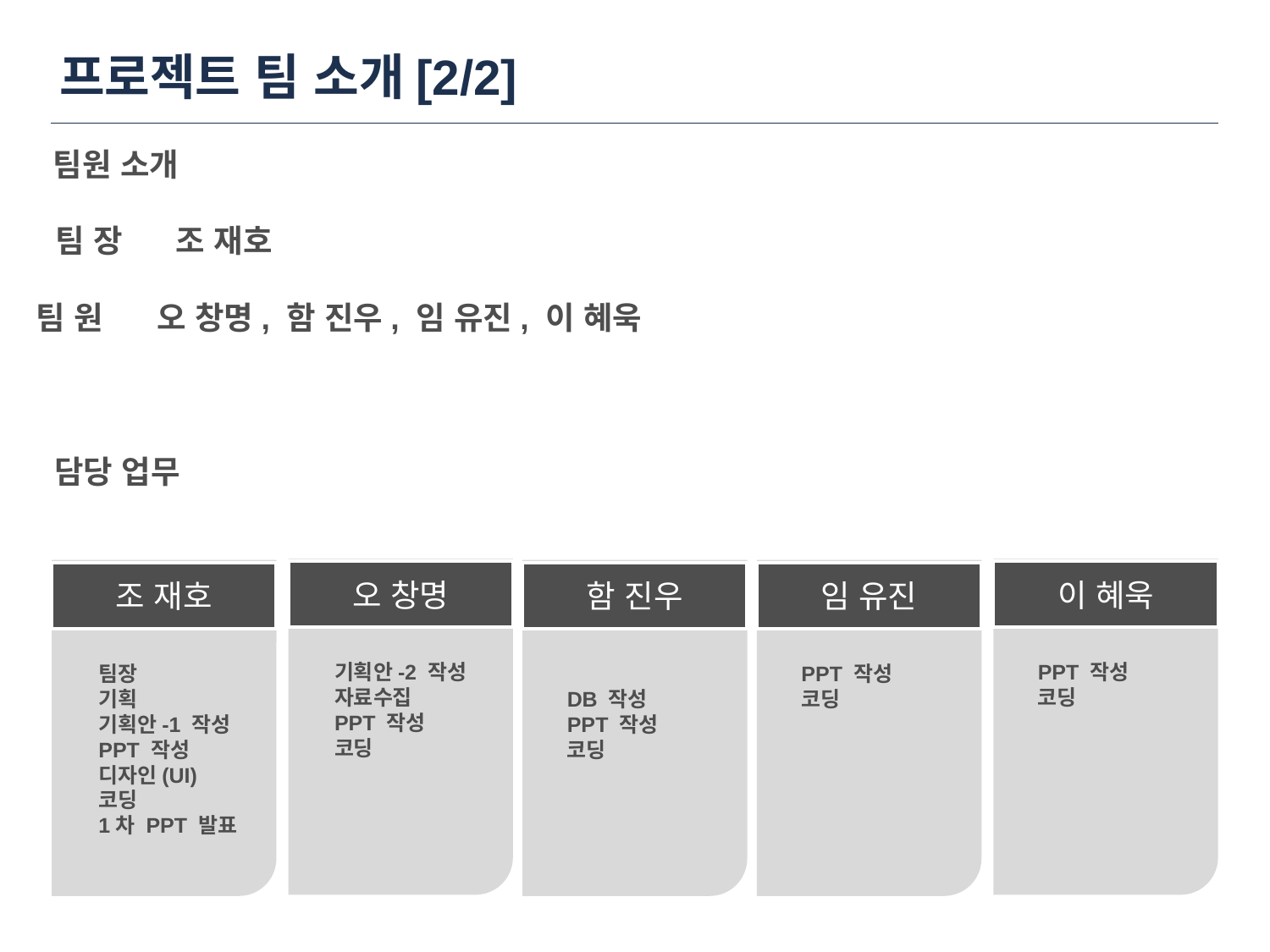

프로젝트 팀 소개[2/2]
팀원 소개
팀 장      조 재호
팀 원      오 창명, 함 진우, 임 유진, 이 혜욱
담당 업무

오 창명
기획안-2 작성
자료수집
PPT 작성
코딩

이 혜욱
PPT 작성
코딩

조 재호
팀장
기획
기획안-1 작성
PPT 작성
디자인(UI)
코딩
1차 PPT 발표

함 진우

DB 작성
PPT 작성
코딩

임 유진
PPT 작성
코딩